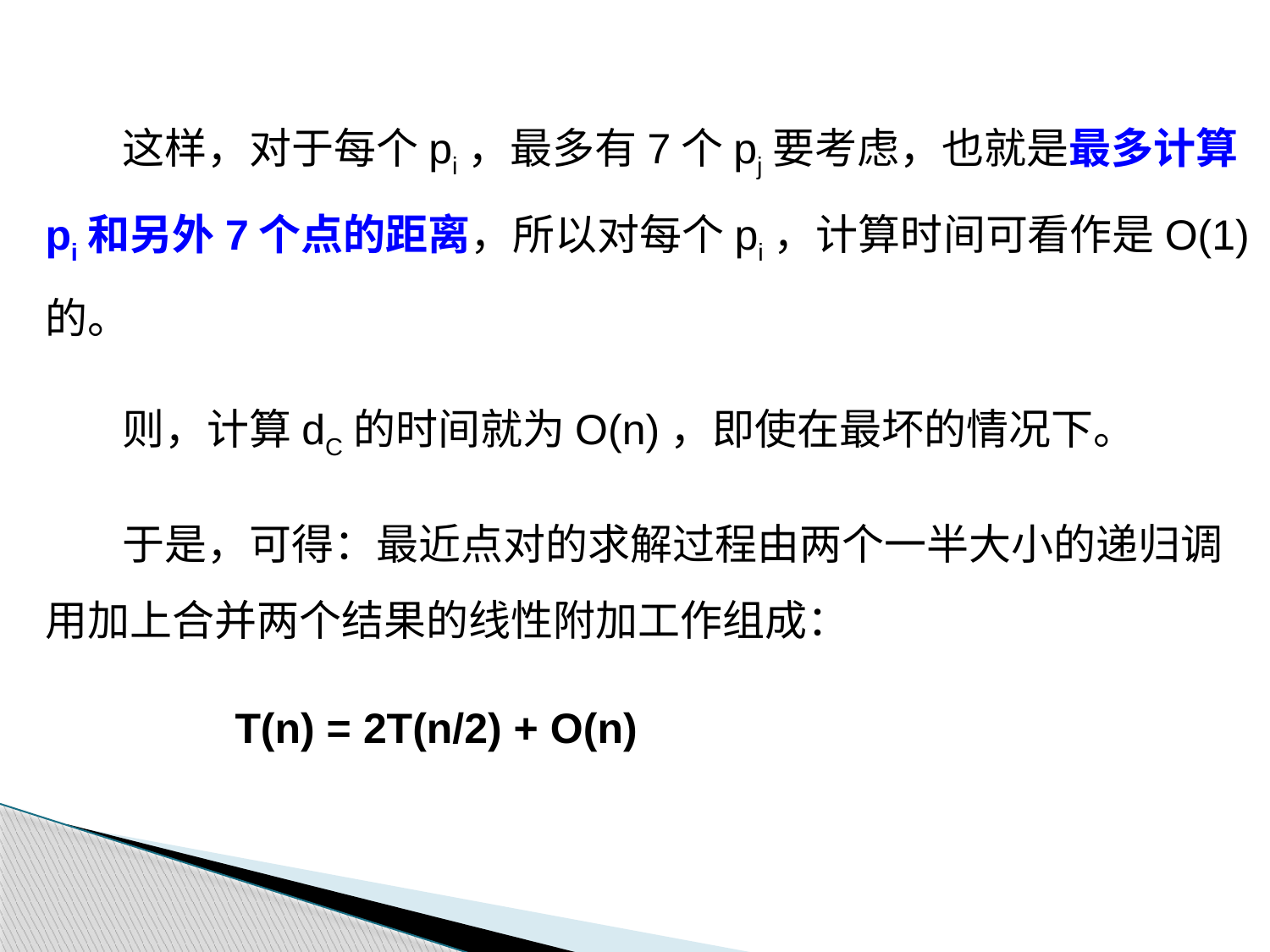

这样，对于每个pi，最多有7个pj要考虑，也就是最多计算pi和另外7个点的距离，所以对每个pi，计算时间可看作是O(1)的。
       则，计算dC的时间就为O(n)，即使在最坏的情况下。
       于是，可得：最近点对的求解过程由两个一半大小的递归调用加上合并两个结果的线性附加工作组成：
                T(n) = 2T(n/2) + O(n)